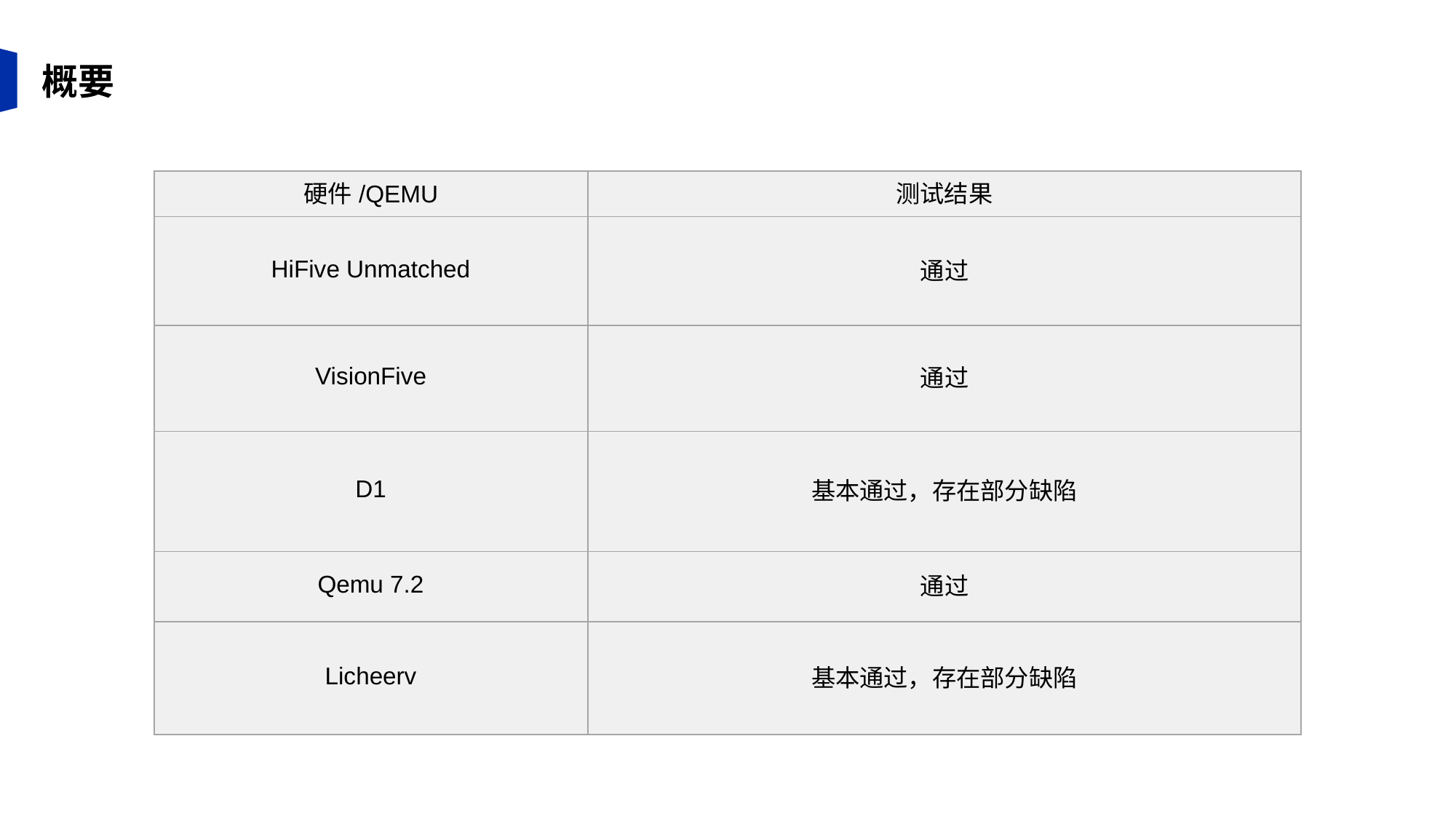

概要

| 硬件/QEMU | 测试结果 |
| --- | --- |
| HiFive Unmatched | 通过 |
| VisionFive | 通过 |
| D1 | 基本通过，存在部分缺陷 |
| Qemu 7.2 | 通过 |
| Licheerv | 基本通过，存在部分缺陷 |